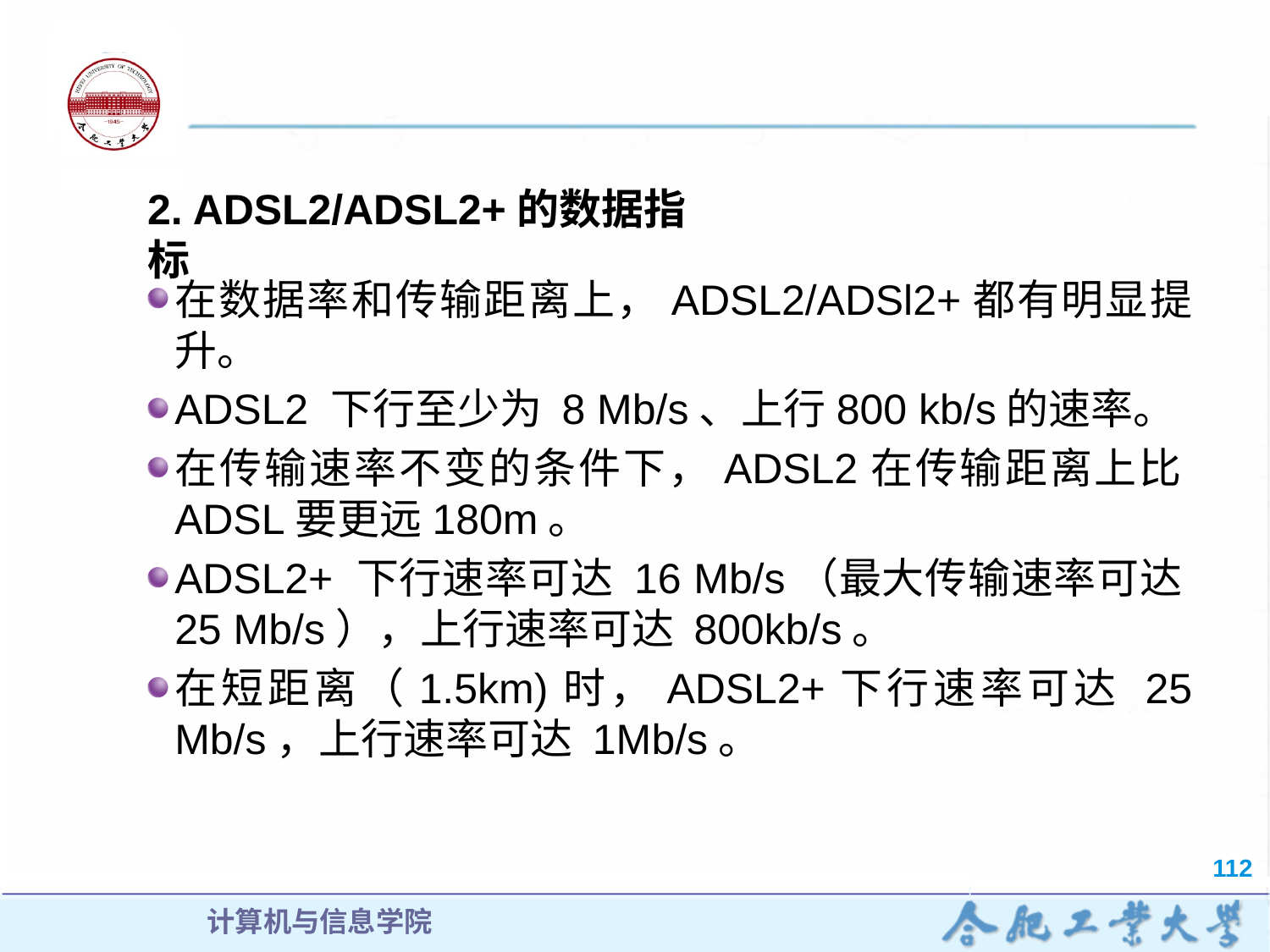

2. ADSL2/ADSL2+的数据指标
在数据率和传输距离上，ADSL2/ADSl2+都有明显提升。
ADSL2 下行至少为 8 Mb/s、上行800 kb/s的速率。
在传输速率不变的条件下，ADSL2在传输距离上比ADSL要更远180m。
ADSL2+ 下行速率可达 16 Mb/s（最大传输速率可达25 Mb/s），上行速率可达 800kb/s。
在短距离（1.5km)时，ADSL2+下行速率可达 25 Mb/s，上行速率可达 1Mb/s。